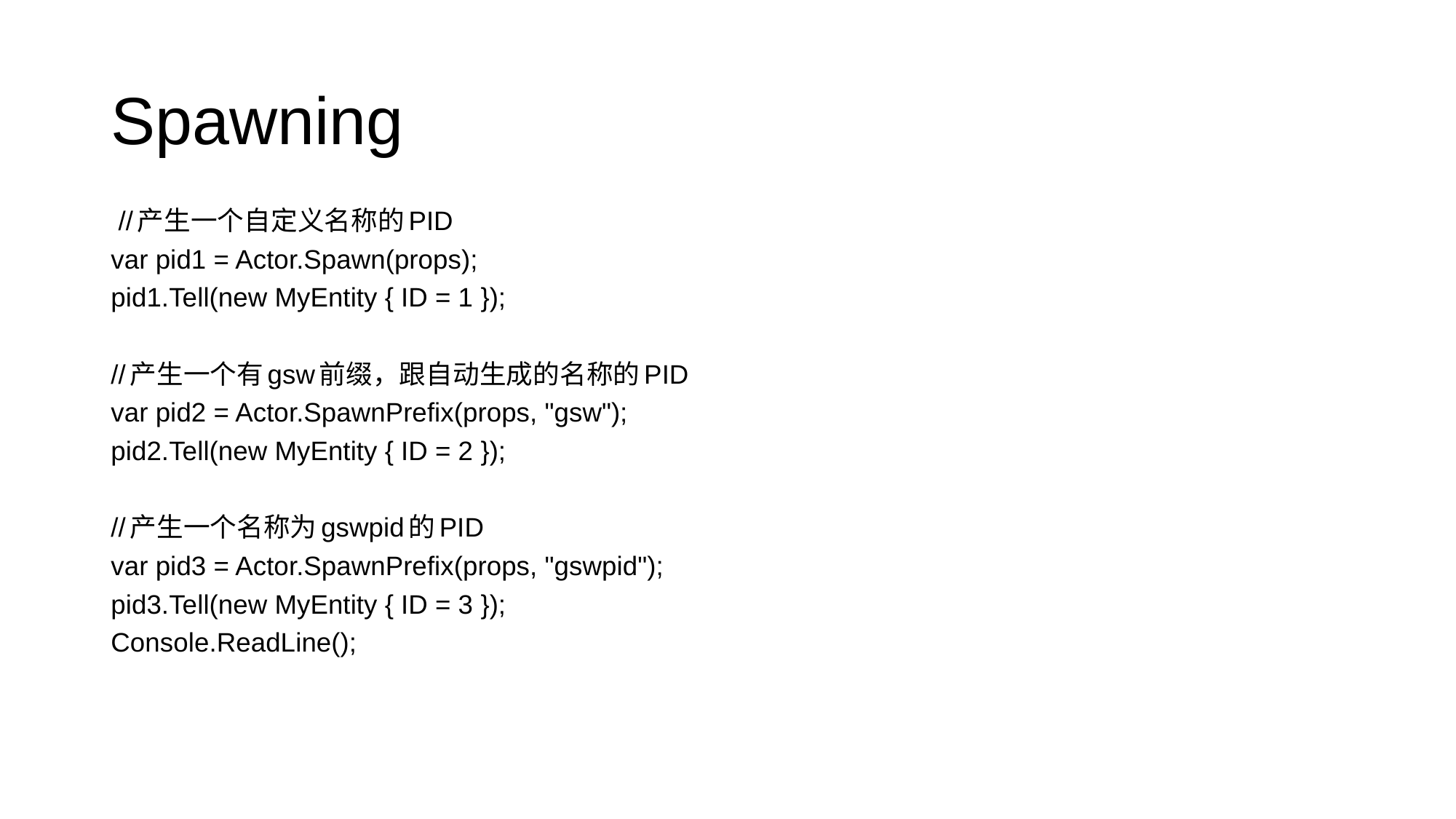

# Spawning
 //产生一个自定义名称的PID
var pid1 = Actor.Spawn(props);
pid1.Tell(new MyEntity { ID = 1 });

//产生一个有gsw前缀，跟自动生成的名称的PID
var pid2 = Actor.SpawnPrefix(props, "gsw");
pid2.Tell(new MyEntity { ID = 2 });

//产生一个名称为gswpid的PID
var pid3 = Actor.SpawnPrefix(props, "gswpid");
pid3.Tell(new MyEntity { ID = 3 });
Console.ReadLine();